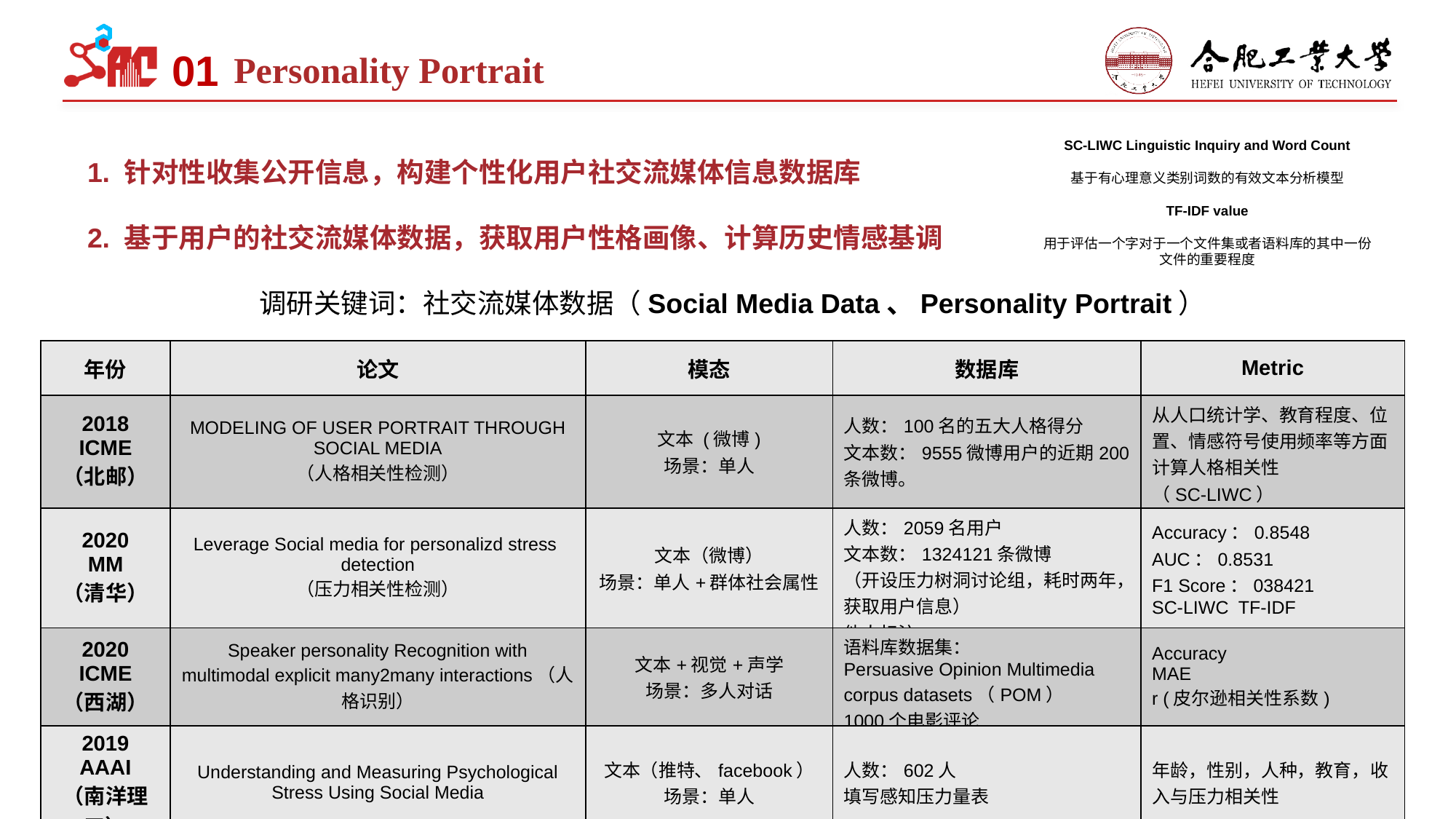

01
Personality Portrait
SC-LIWC Linguistic Inquiry and Word Count

基于有心理意义类别词数的有效文本分析模型

TF-IDF value
用于评估一个字对于一个文件集或者语料库的其中一份文件的重要程度
1. 针对性收集公开信息，构建个性化用户社交流媒体信息数据库

2. 基于用户的社交流媒体数据，获取用户性格画像、计算历史情感基调

调研关键词：社交流媒体数据（Social Media Data、Personality Portrait）

| 年份 | 论文 | 模态 | 数据库 | Metric |
| --- | --- | --- | --- | --- |
| 2018 ICME （北邮） | MODELING OF USER PORTRAIT THROUGH SOCIAL MEDIA （人格相关性检测） | 文本 (微博) 场景：单人 | 人数：100名的五大人格得分 文本数：9555微博用户的近期200条微博。 | 从人口统计学、教育程度、位置、情感符号使用频率等方面计算人格相关性 （SC-LIWC） |
| 2020 MM （清华） | Leverage Social media for personalizd stress detection （压力相关性检测） | 文本（微博） 场景：单人+群体社会属性 | 人数：2059名用户 文本数：1324121条微博 （开设压力树洞讨论组，耗时两年，获取用户信息） 他人标注 | Accuracy：0.8548 AUC：0.8531 F1 Score：038421 SC-LIWC TF-IDF |
| 2020 ICME （西湖） | Speaker personality Recognition with multimodal explicit many2many interactions（人格识别） | 文本+视觉+声学 场景：多人对话 | 语料库数据集： Persuasive Opinion Multimedia corpus datasets（POM） 1000个电影评论 | Accuracy MAE r (皮尔逊相关性系数) |
| 2019 AAAI （南洋理工） | Understanding and Measuring Psychological Stress Using Social Media | 文本（推特、facebook） 场景：单人 | 人数：602人 填写感知压力量表 | 年龄，性别，人种，教育，收入与压力相关性 |